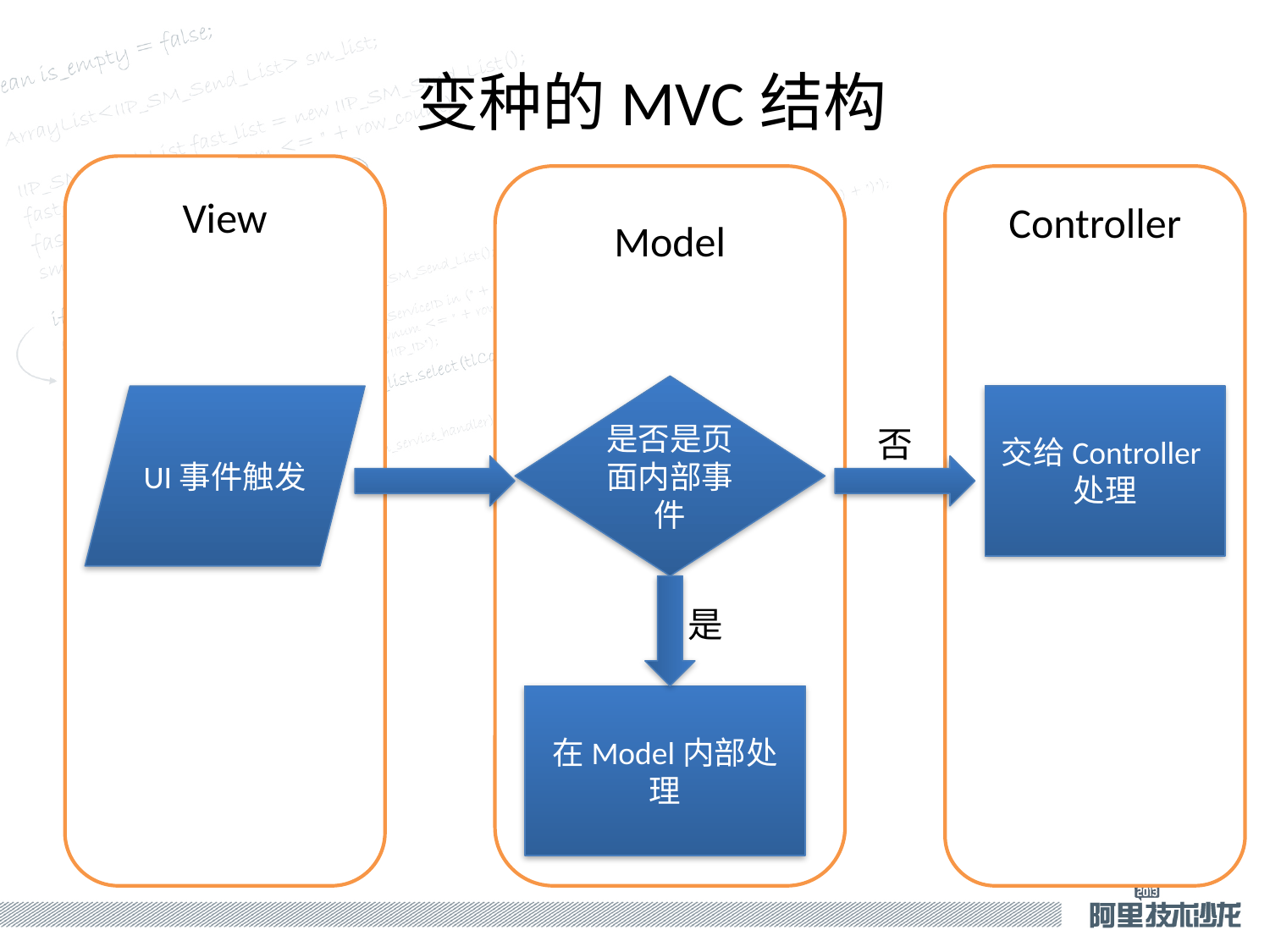

变种的MVC结构
View

Model

Controller

是否是页面内部事件
UI事件触发
交给Controller处理
否

是

在Model内部处理